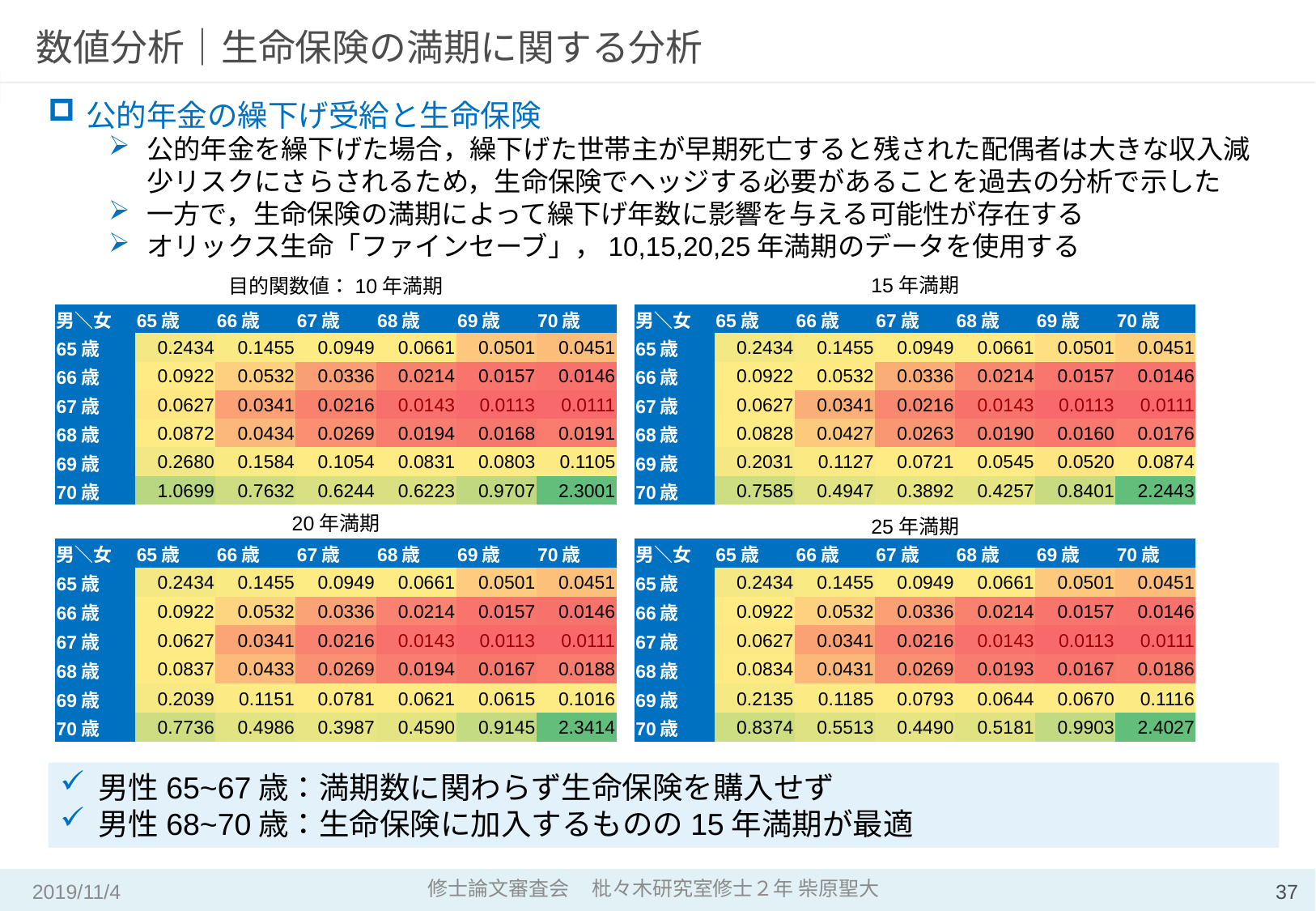

# 数値分析｜生命保険の満期に関する分析
公的年金の繰下げ受給と生命保険
公的年金を繰下げた場合，繰下げた世帯主が早期死亡すると残された配偶者は大きな収入減少リスクにさらされるため，生命保険でヘッジする必要があることを過去の分析で示した
一方で，生命保険の満期によって繰下げ年数に影響を与える可能性が存在する
オリックス生命「ファインセーブ」，10,15,20,25年満期のデータを使用する
15年満期
目的関数値：10年満期
| 男＼女 | 65歳 | 66歳 | 67歳 | 68歳 | 69歳 | 70歳 |
| --- | --- | --- | --- | --- | --- | --- |
| 65歳 | 0.2434 | 0.1455 | 0.0949 | 0.0661 | 0.0501 | 0.0451 |
| 66歳 | 0.0922 | 0.0532 | 0.0336 | 0.0214 | 0.0157 | 0.0146 |
| 67歳 | 0.0627 | 0.0341 | 0.0216 | 0.0143 | 0.0113 | 0.0111 |
| 68歳 | 0.0872 | 0.0434 | 0.0269 | 0.0194 | 0.0168 | 0.0191 |
| 69歳 | 0.2680 | 0.1584 | 0.1054 | 0.0831 | 0.0803 | 0.1105 |
| 70歳 | 1.0699 | 0.7632 | 0.6244 | 0.6223 | 0.9707 | 2.3001 |
| 男＼女 | 65歳 | 66歳 | 67歳 | 68歳 | 69歳 | 70歳 |
| --- | --- | --- | --- | --- | --- | --- |
| 65歳 | 0.2434 | 0.1455 | 0.0949 | 0.0661 | 0.0501 | 0.0451 |
| 66歳 | 0.0922 | 0.0532 | 0.0336 | 0.0214 | 0.0157 | 0.0146 |
| 67歳 | 0.0627 | 0.0341 | 0.0216 | 0.0143 | 0.0113 | 0.0111 |
| 68歳 | 0.0828 | 0.0427 | 0.0263 | 0.0190 | 0.0160 | 0.0176 |
| 69歳 | 0.2031 | 0.1127 | 0.0721 | 0.0545 | 0.0520 | 0.0874 |
| 70歳 | 0.7585 | 0.4947 | 0.3892 | 0.4257 | 0.8401 | 2.2443 |
20年満期
25年満期
| 男＼女 | 65歳 | 66歳 | 67歳 | 68歳 | 69歳 | 70歳 |
| --- | --- | --- | --- | --- | --- | --- |
| 65歳 | 0.2434 | 0.1455 | 0.0949 | 0.0661 | 0.0501 | 0.0451 |
| 66歳 | 0.0922 | 0.0532 | 0.0336 | 0.0214 | 0.0157 | 0.0146 |
| 67歳 | 0.0627 | 0.0341 | 0.0216 | 0.0143 | 0.0113 | 0.0111 |
| 68歳 | 0.0837 | 0.0433 | 0.0269 | 0.0194 | 0.0167 | 0.0188 |
| 69歳 | 0.2039 | 0.1151 | 0.0781 | 0.0621 | 0.0615 | 0.1016 |
| 70歳 | 0.7736 | 0.4986 | 0.3987 | 0.4590 | 0.9145 | 2.3414 |
| 男＼女 | 65歳 | 66歳 | 67歳 | 68歳 | 69歳 | 70歳 |
| --- | --- | --- | --- | --- | --- | --- |
| 65歳 | 0.2434 | 0.1455 | 0.0949 | 0.0661 | 0.0501 | 0.0451 |
| 66歳 | 0.0922 | 0.0532 | 0.0336 | 0.0214 | 0.0157 | 0.0146 |
| 67歳 | 0.0627 | 0.0341 | 0.0216 | 0.0143 | 0.0113 | 0.0111 |
| 68歳 | 0.0834 | 0.0431 | 0.0269 | 0.0193 | 0.0167 | 0.0186 |
| 69歳 | 0.2135 | 0.1185 | 0.0793 | 0.0644 | 0.0670 | 0.1116 |
| 70歳 | 0.8374 | 0.5513 | 0.4490 | 0.5181 | 0.9903 | 2.4027 |
男性65~67歳：満期数に関わらず生命保険を購入せず
男性68~70歳：生命保険に加入するものの15年満期が最適
修士論文審査会     枇々木研究室修士２年 柴原聖大
2019/11/4
37